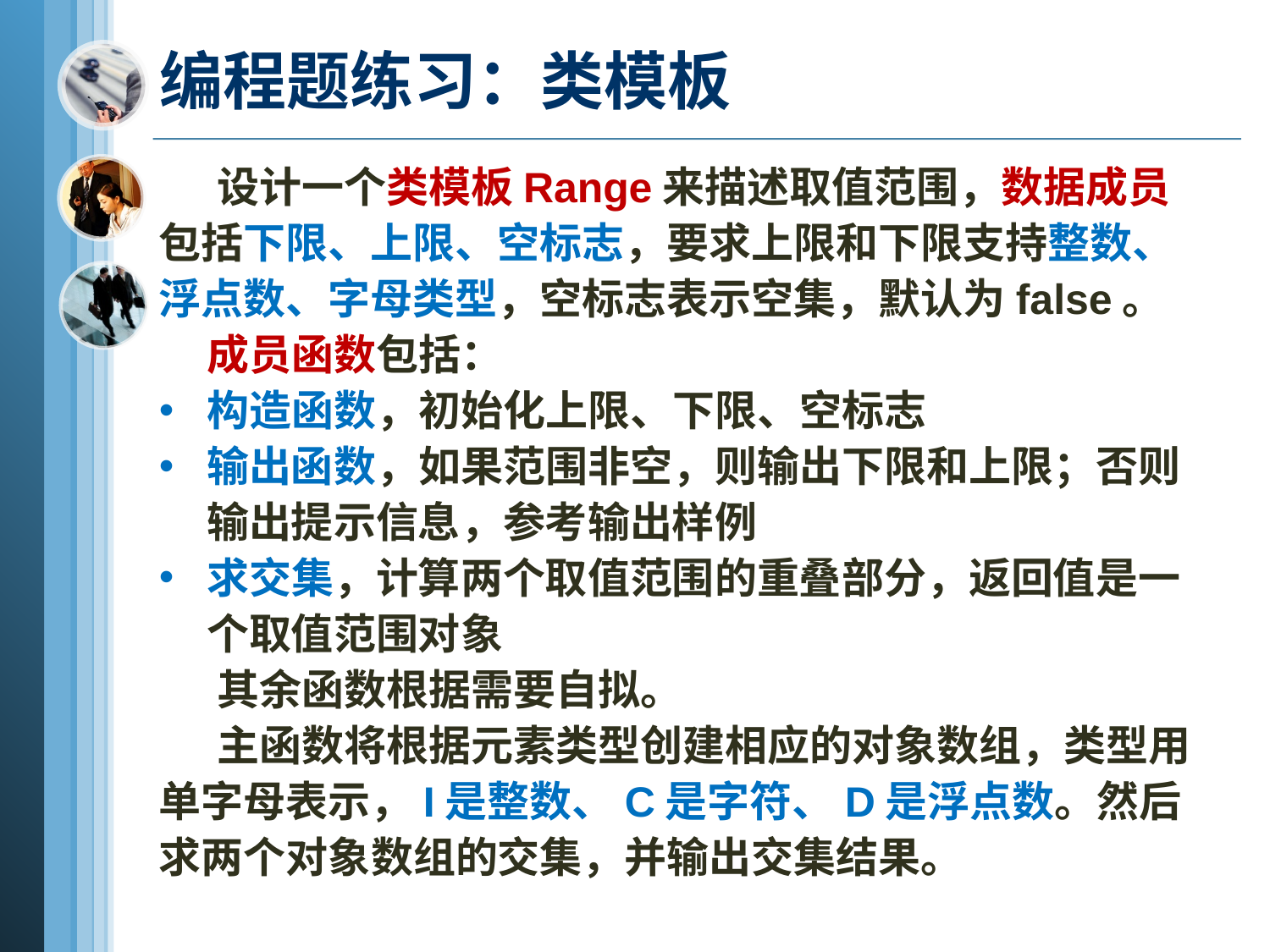

# 编程题练习：类模板
     设计一个类模板Range来描述取值范围，数据成员包括下限、上限、空标志，要求上限和下限支持整数、浮点数、字母类型，空标志表示空集，默认为false。
    成员函数包括：
构造函数，初始化上限、下限、空标志
输出函数，如果范围非空，则输出下限和上限；否则输出提示信息，参考输出样例
求交集，计算两个取值范围的重叠部分，返回值是一个取值范围对象
     其余函数根据需要自拟。
     主函数将根据元素类型创建相应的对象数组，类型用单字母表示，I是整数、C是字符、D是浮点数。然后求两个对象数组的交集，并输出交集结果。